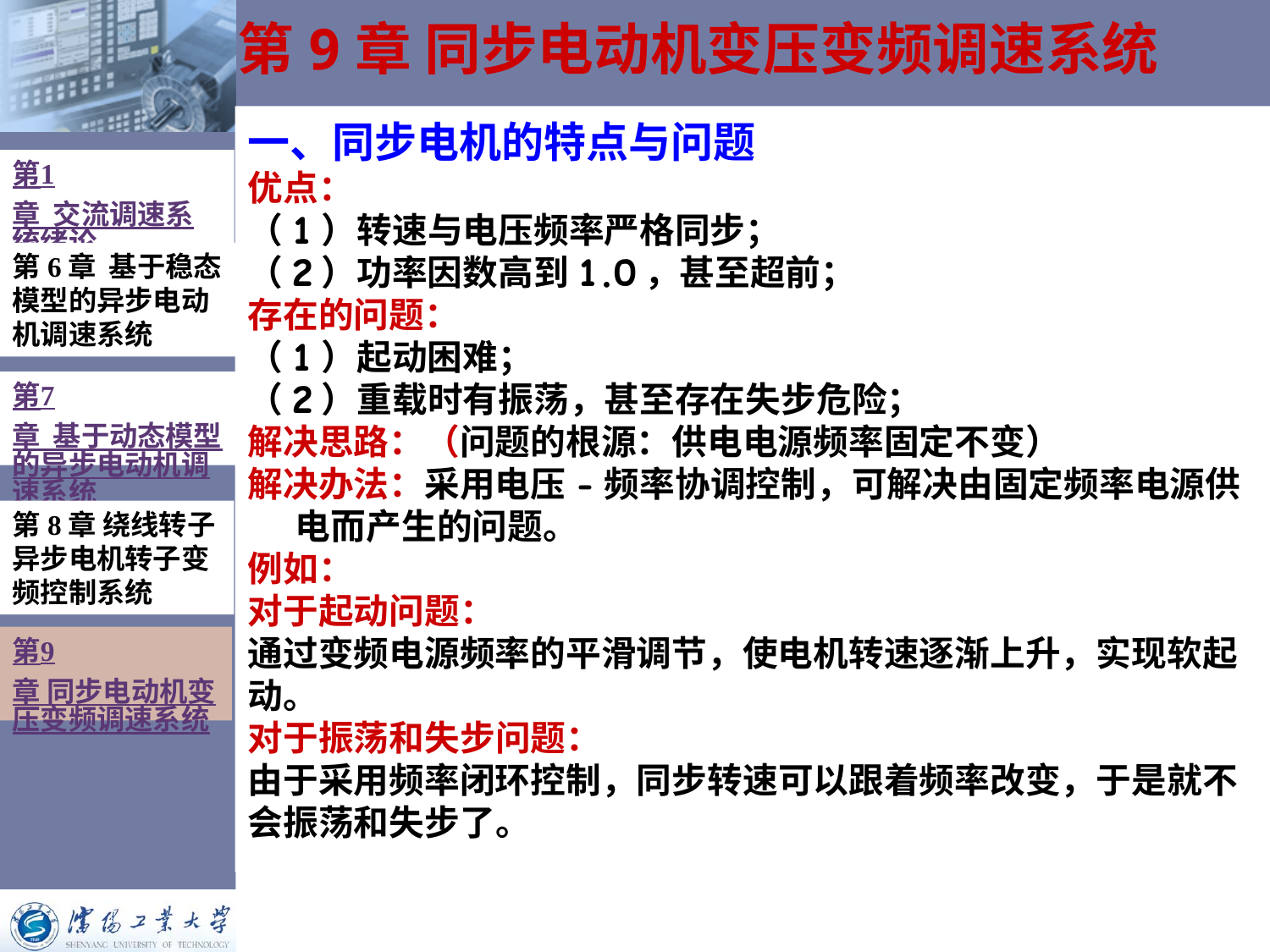

# 第9章 同步电动机变压变频调速系统
一、同步电机的特点与问题
优点：
（1）转速与电压频率严格同步；
（2）功率因数高到1.0，甚至超前；
存在的问题：
（1）起动困难；
（2）重载时有振荡，甚至存在失步危险；
解决思路：（问题的根源：供电电源频率固定不变）
解决办法：采用电压-频率协调控制，可解决由固定频率电源供电而产生的问题。
例如：
对于起动问题：
通过变频电源频率的平滑调节，使电机转速逐渐上升，实现软起动。
对于振荡和失步问题：
由于采用频率闭环控制，同步转速可以跟着频率改变，于是就不会振荡和失步了。
第1章  交流调速系统绪论
第6章  基于稳态模型的异步电动机调速系统
第7章  基于动态模型的异步电动机调速系统
第8章 绕线转子异步电机转子变频控制系统
第9章 同步电动机变压变频调速系统